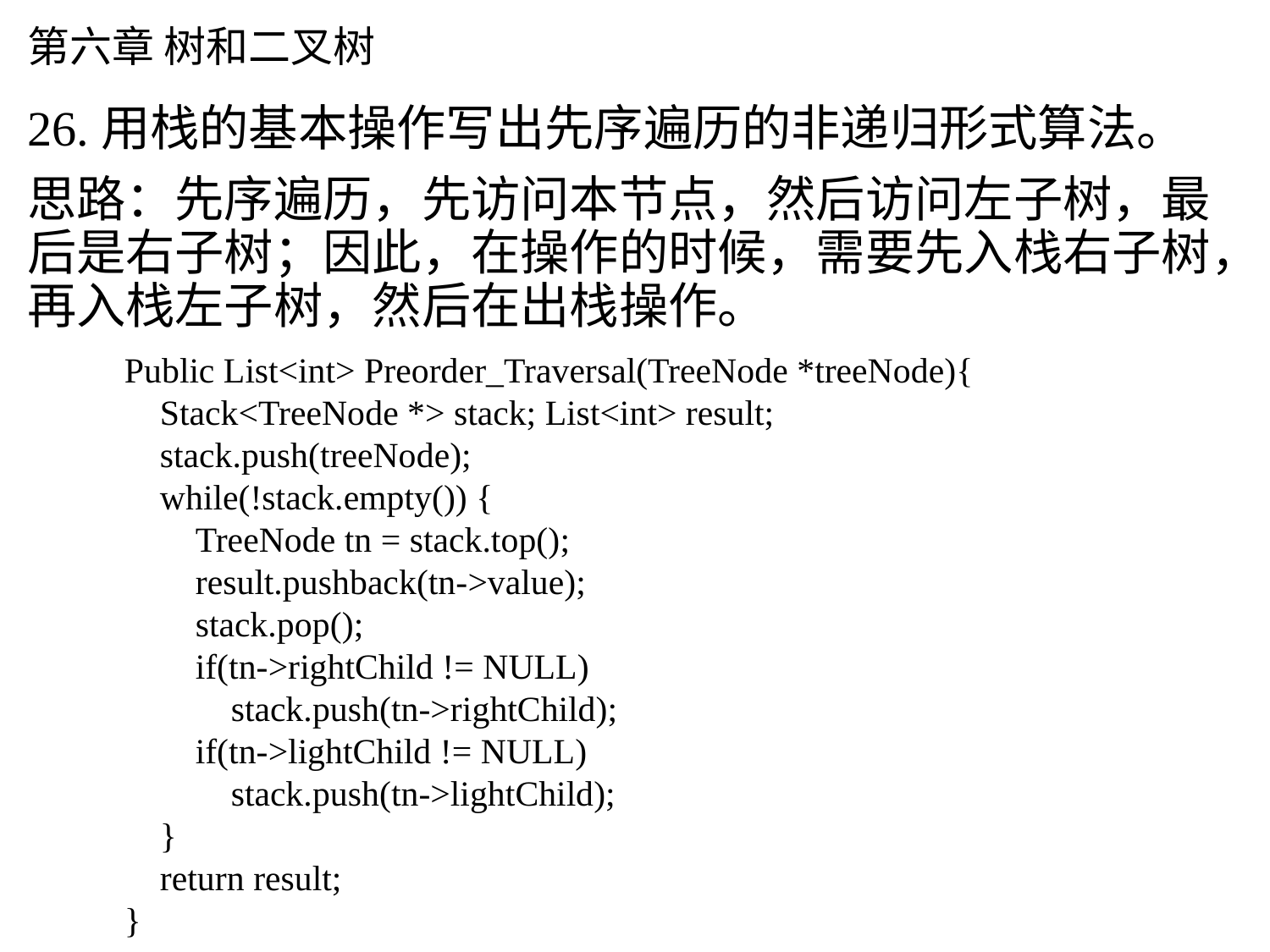

# 第六章 树和二叉树
26.用栈的基本操作写出先序遍历的非递归形式算法。
思路：先序遍历，先访问本节点，然后访问左子树，最后是右子树；因此，在操作的时候，需要先入栈右子树，再入栈左子树，然后在出栈操作。
Public List<int> Preorder_Traversal(TreeNode *treeNode){
    Stack<TreeNode *> stack; List<int> result;
    stack.push(treeNode);
    while(!stack.empty()) {
        TreeNode tn = stack.top();
        result.pushback(tn->value);
        stack.pop();
        if(tn->rightChild != NULL)
            stack.push(tn->rightChild);
        if(tn->lightChild != NULL)
            stack.push(tn->lightChild);
    }
    return result;
}